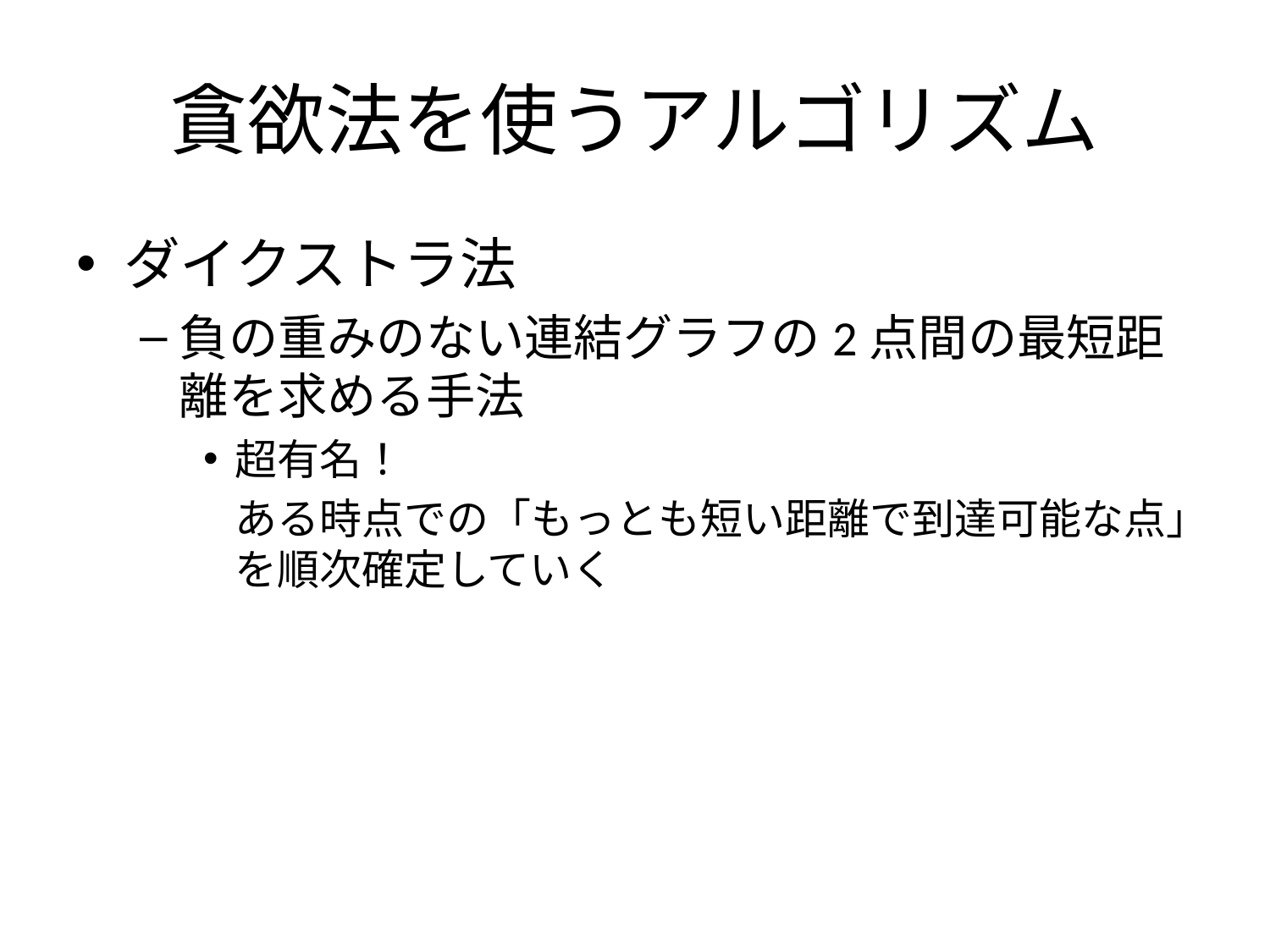

# 貪欲法を使うアルゴリズム
ダイクストラ法
負の重みのない連結グラフの2点間の最短距離を求める手法
超有名！
ある時点での「もっとも短い距離で到達可能な点」を順次確定していく